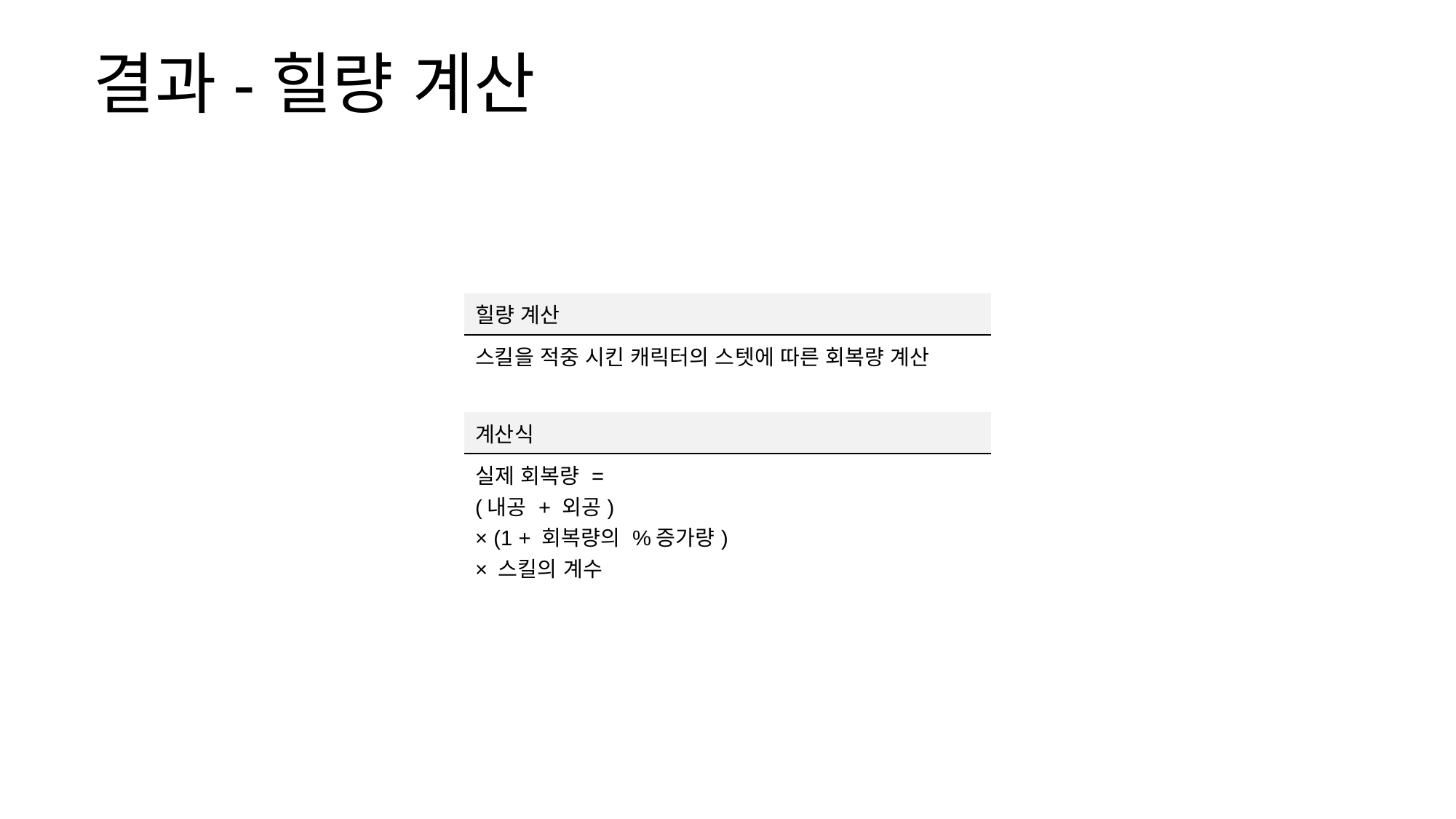

결과-힐량 계산
| 힐량 계산 |
| --- |
| 스킬을 적중 시킨 캐릭터의 스텟에 따른 회복량 계산 |
|  |
| 계산식 |
| 실제 회복량 = (내공 + 외공) × (1 + 회복량의 %증가량) × 스킬의 계수 |